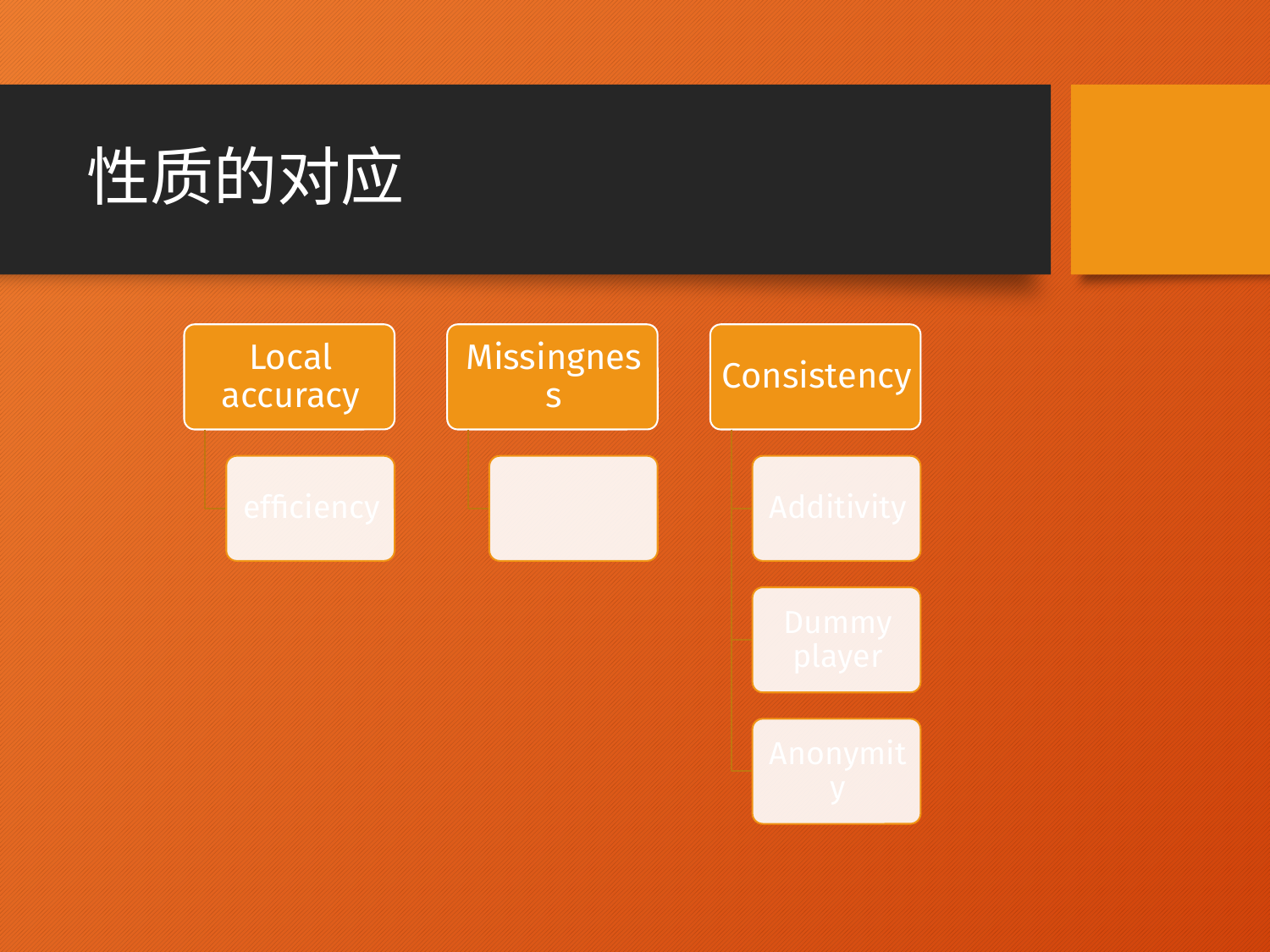

# 性质的对应
Local accuracy
efficiency
Missingness

Consistency
Additivity
Dummy player
Anonymity